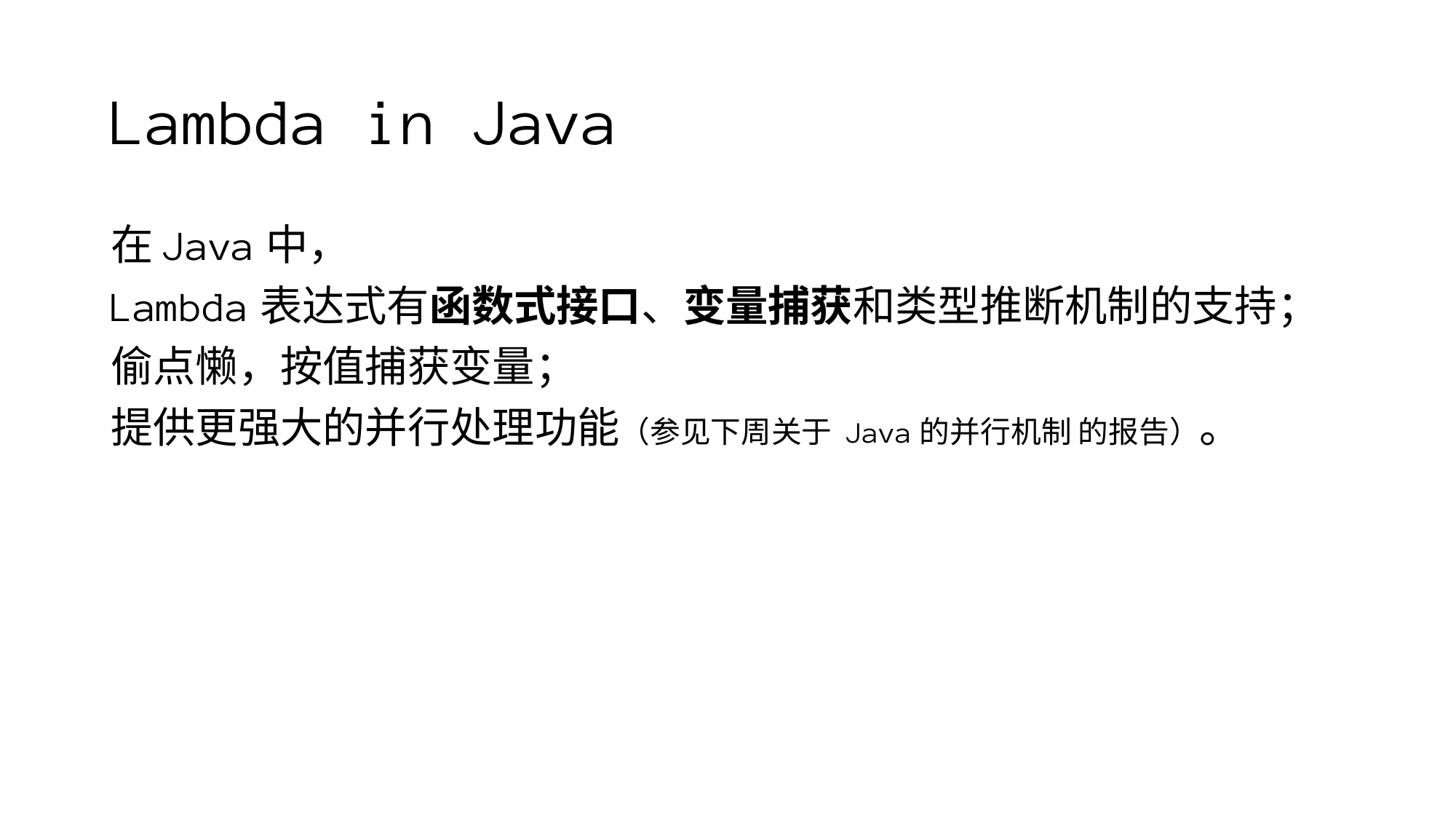

# Lambda in Java
在Java中，
Lambda表达式有函数式接口、变量捕获和类型推断机制的支持；
偷点懒，按值捕获变量；
提供更强大的并行处理功能（参见下周关于 Java的并行机制 的报告）。